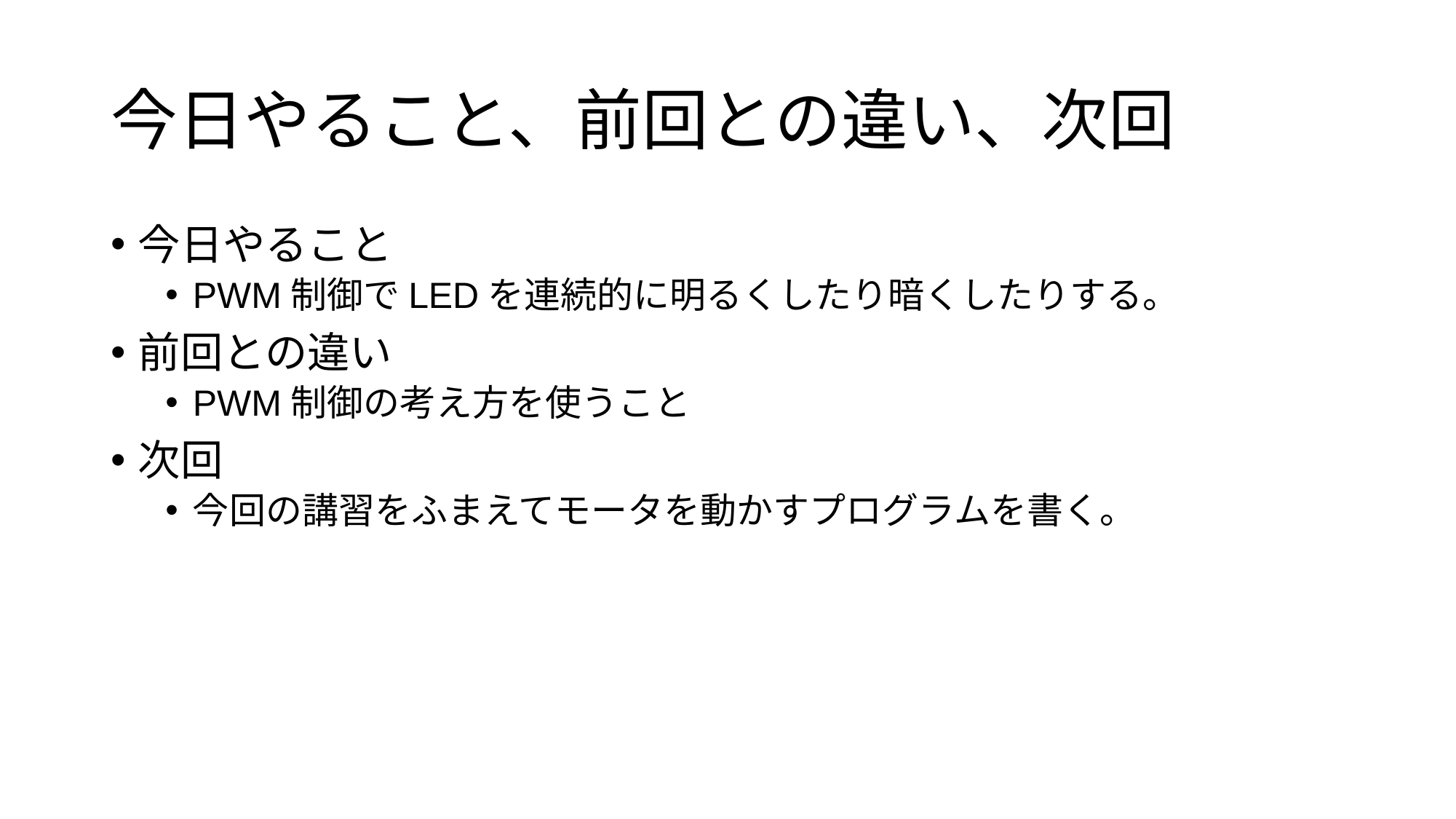

# 今日やること、前回との違い、次回
今日やること
PWM制御でLEDを連続的に明るくしたり暗くしたりする。
前回との違い
PWM制御の考え方を使うこと
次回
今回の講習をふまえてモータを動かすプログラムを書く。